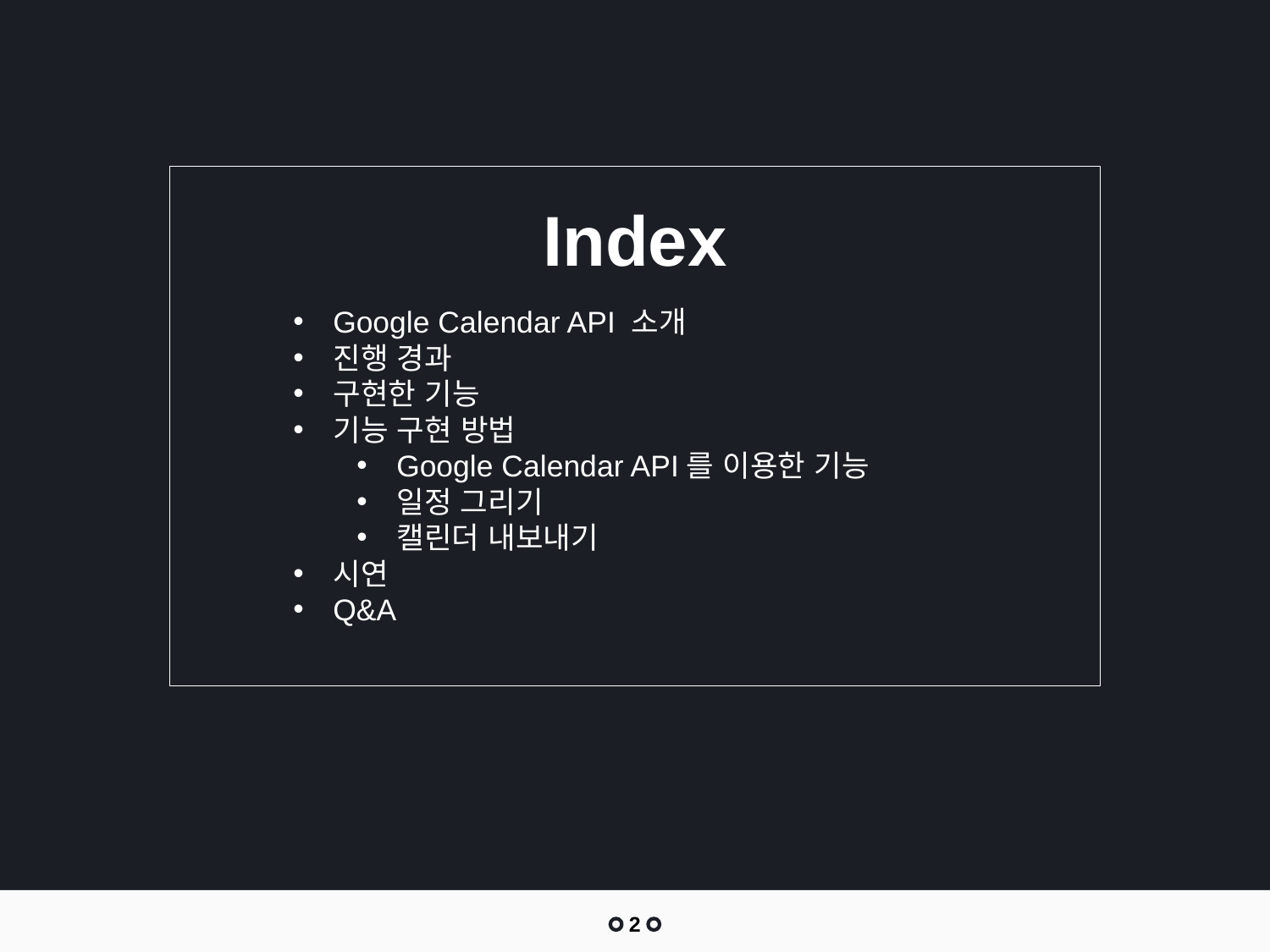

Index
Google Calendar API 소개
진행 경과
구현한 기능
기능 구현 방법
Google Calendar API를 이용한 기능
일정 그리기
캘린더 내보내기
시연
Q&A
2